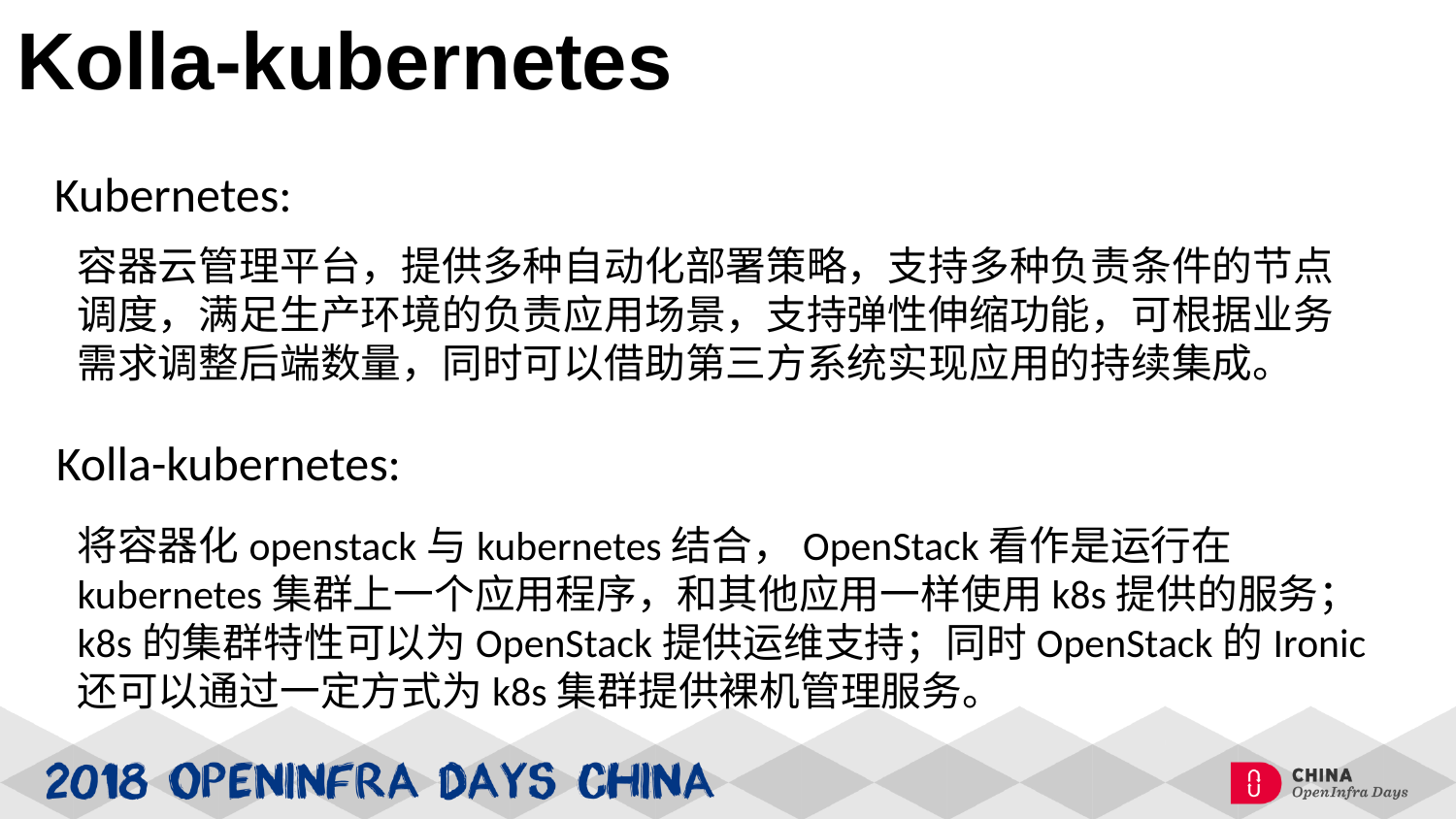

Kolla-kubernetes
Kubernetes:
容器云管理平台，提供多种自动化部署策略，支持多种负责条件的节点调度，满足生产环境的负责应用场景，支持弹性伸缩功能，可根据业务需求调整后端数量，同时可以借助第三方系统实现应用的持续集成。
Kolla-kubernetes:
将容器化openstack与kubernetes结合，OpenStack看作是运行在kubernetes集群上一个应用程序，和其他应用一样使用k8s提供的服务；k8s的集群特性可以为OpenStack提供运维支持；同时OpenStack的Ironic 还可以通过一定方式为k8s集群提供裸机管理服务。